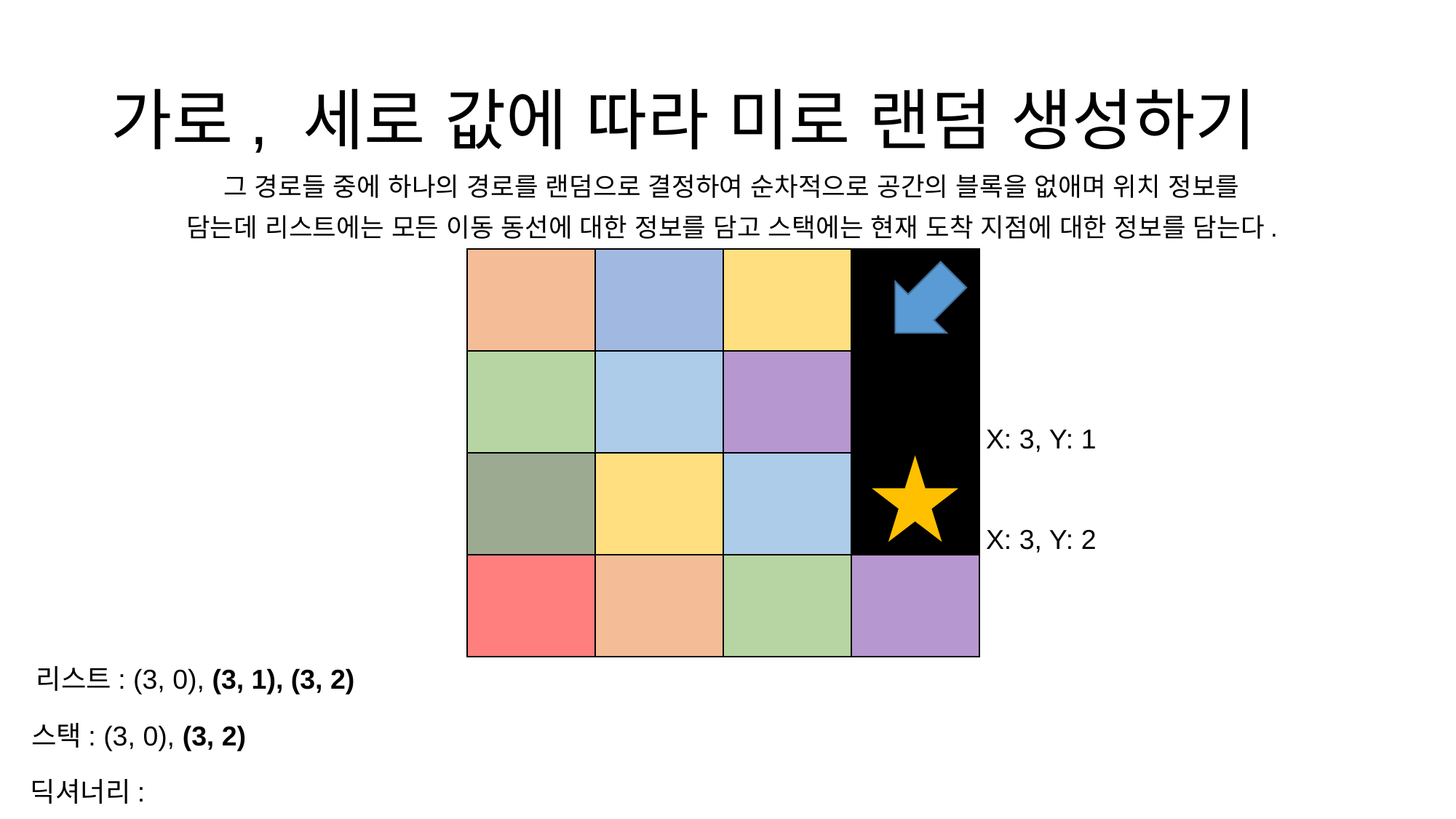

# 가로, 세로 값에 따라 미로 랜덤 생성하기
그 경로들 중에 하나의 경로를 랜덤으로 결정하여 순차적으로 공간의 블록을 없애며 위치 정보를
담는데 리스트에는 모든 이동 동선에 대한 정보를 담고 스택에는 현재 도착 지점에 대한 정보를 담는다.

X: 3, Y: 1

X: 3, Y: 2

리스트: (3, 0), (3, 1), (3, 2)
스택: (3, 0), (3, 2)
딕셔너리: